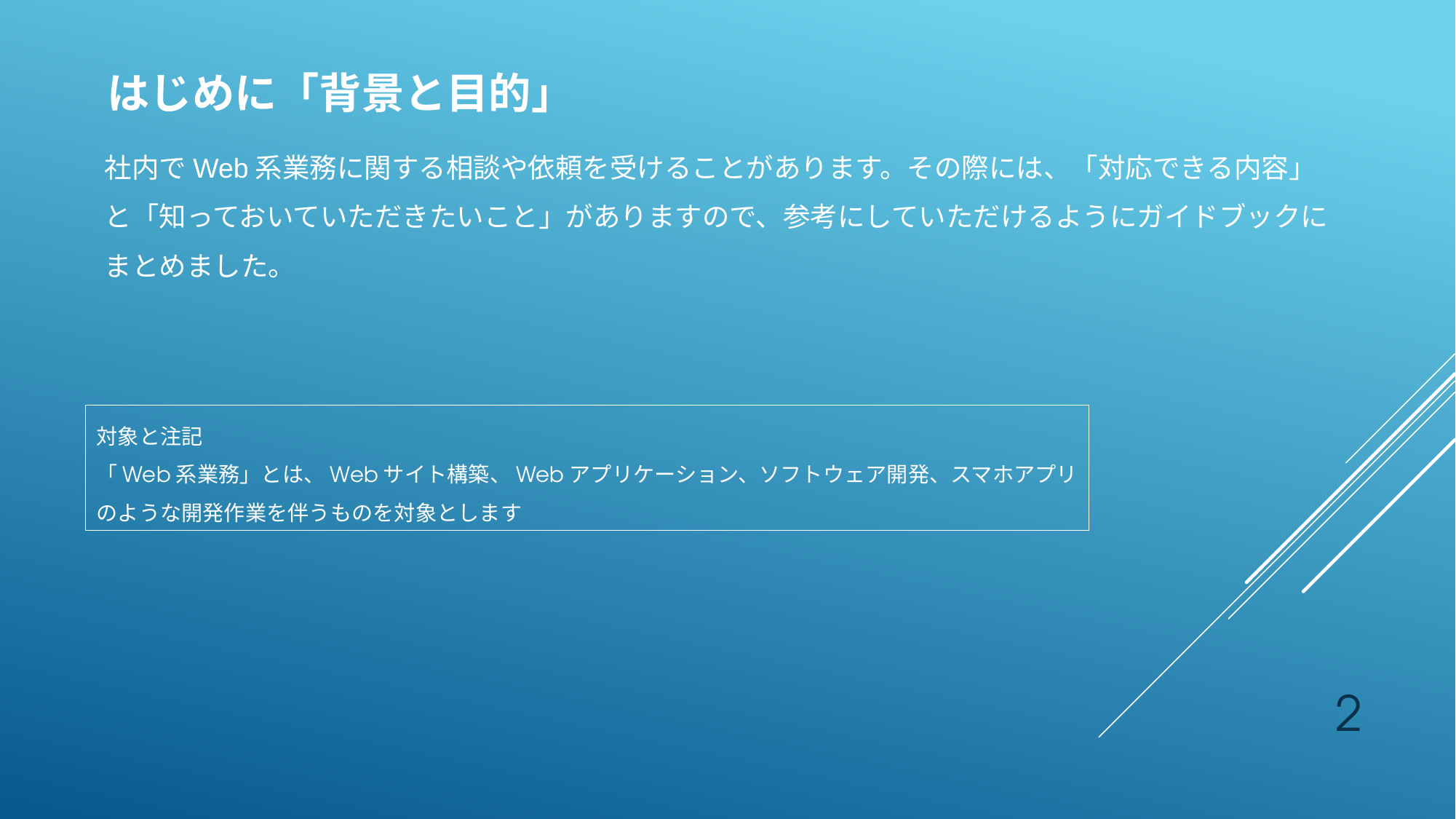

はじめに「背景と目的」
社内でWeb系業務に関する相談や依頼を受けることがあります。その際には、「対応できる内容」と「知っておいていただきたいこと」がありますので、参考にしていただけるようにガイドブックにまとめました。
対象と注記
「Web系業務」とは、Webサイト構築、Webアプリケーション、ソフトウェア開発、スマホアプリ
のような開発作業を伴うものを対象とします
2